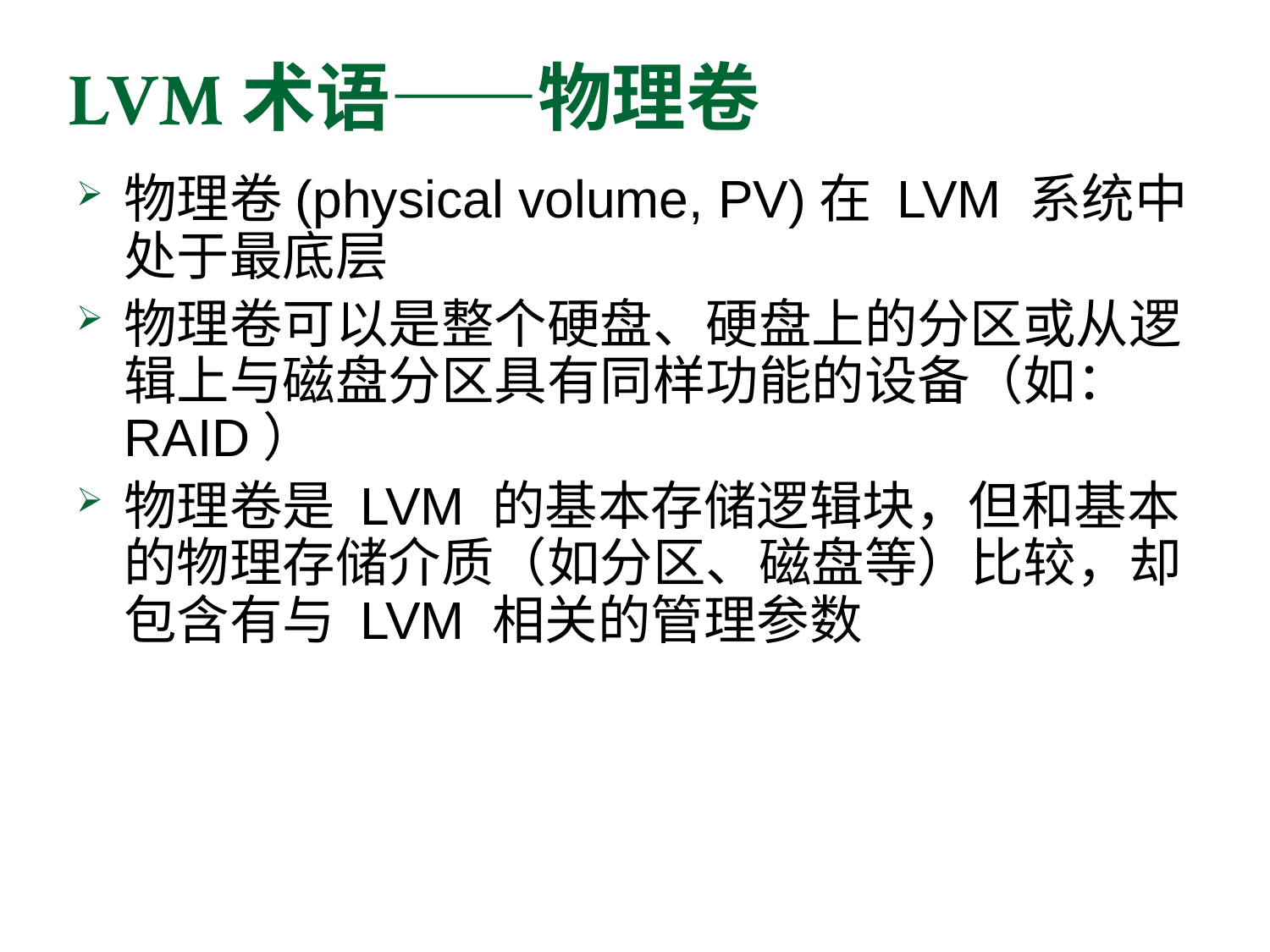

# LVM术语——物理卷
物理卷(physical volume, PV)在 LVM 系统中处于最底层
物理卷可以是整个硬盘、硬盘上的分区或从逻辑上与磁盘分区具有同样功能的设备（如：RAID）
物理卷是 LVM 的基本存储逻辑块，但和基本的物理存储介质（如分区、磁盘等）比较，却包含有与 LVM 相关的管理参数